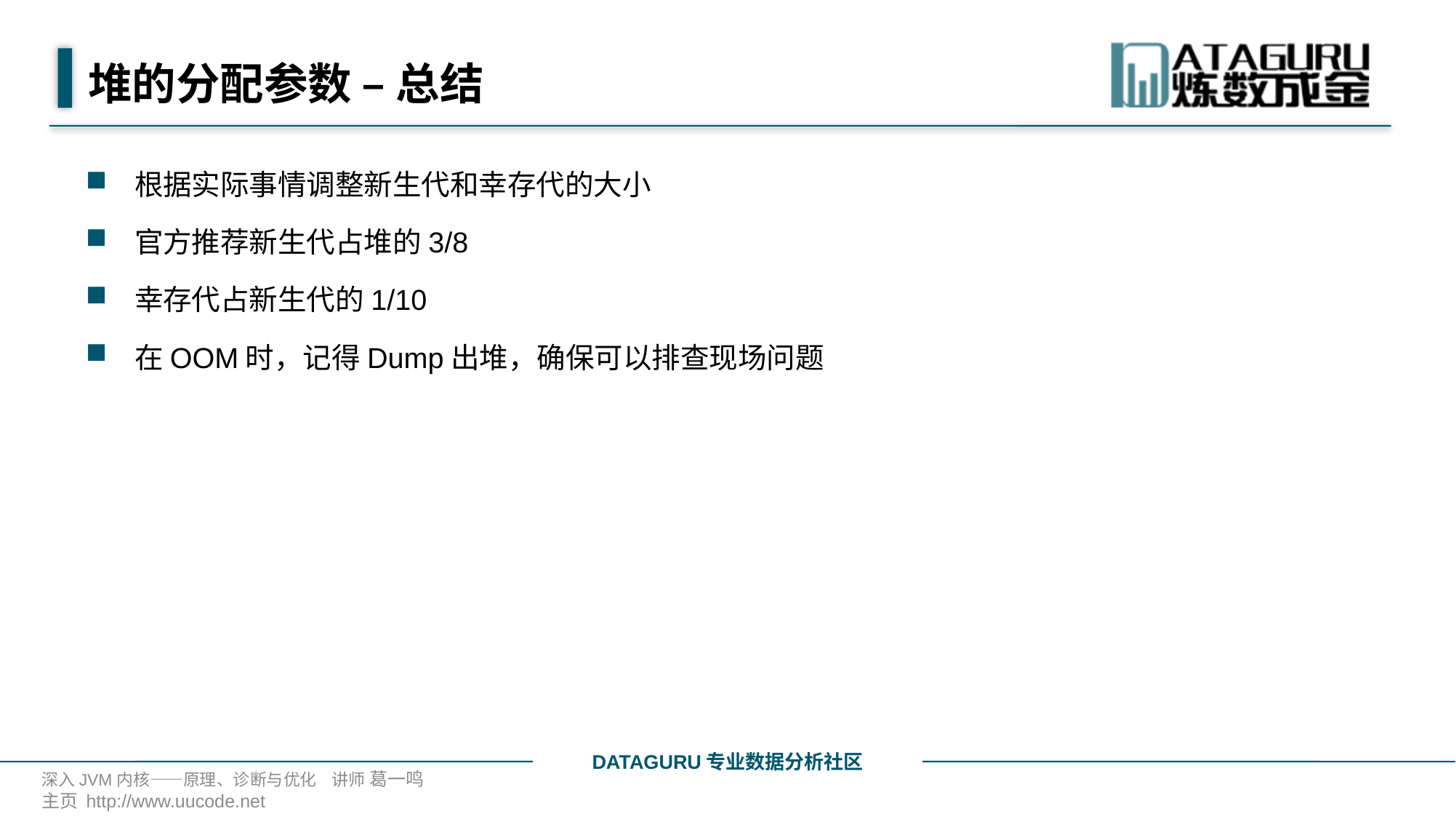

# 堆的分配参数 – 总结
根据实际事情调整新生代和幸存代的大小
官方推荐新生代占堆的3/8
幸存代占新生代的1/10
在OOM时，记得Dump出堆，确保可以排查现场问题